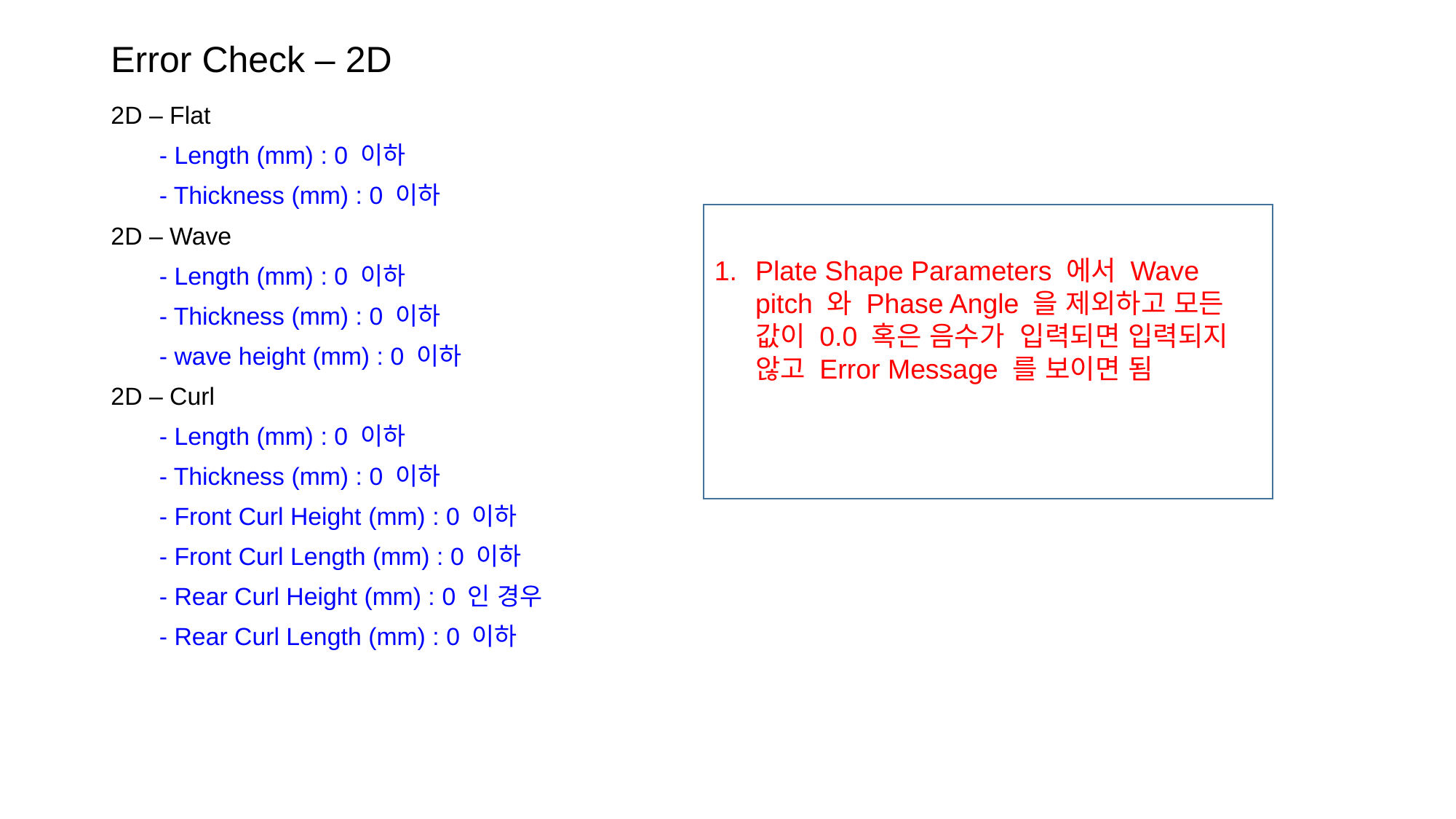

# Error Check – 2D
2D – Flat
       - Length (mm) : 0 이하
       - Thickness (mm) : 0 이하
2D – Wave
       - Length (mm) : 0 이하
       - Thickness (mm) : 0 이하
       - wave height (mm) : 0 이하
2D – Curl
       - Length (mm) : 0 이하
       - Thickness (mm) : 0 이하
       - Front Curl Height (mm) : 0 이하
       - Front Curl Length (mm) : 0 이하
       - Rear Curl Height (mm) : 0 인 경우
       - Rear Curl Length (mm) : 0 이하

Plate Shape Parameters 에서 Wave pitch 와 Phase Angle 을 제외하고 모든 값이 0.0 혹은 음수가  입력되면 입력되지 않고 Error Message 를 보이면 됨